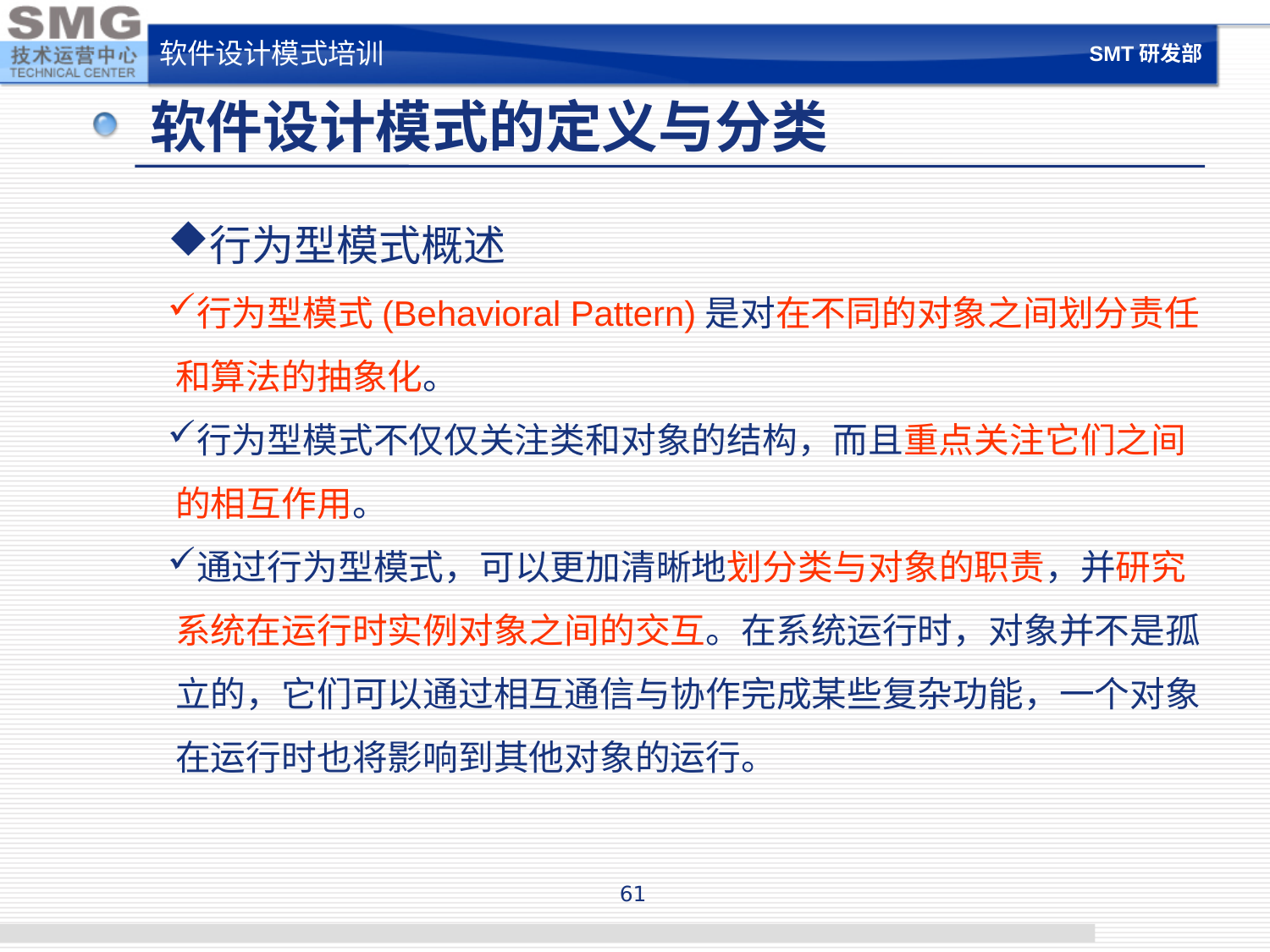

SMT研发部
软件设计模式培训
# 软件设计模式的定义与分类
行为型模式概述
行为型模式(Behavioral Pattern)是对在不同的对象之间划分责任和算法的抽象化。
行为型模式不仅仅关注类和对象的结构，而且重点关注它们之间的相互作用。
通过行为型模式，可以更加清晰地划分类与对象的职责，并研究系统在运行时实例对象之间的交互。在系统运行时，对象并不是孤立的，它们可以通过相互通信与协作完成某些复杂功能，一个对象在运行时也将影响到其他对象的运行。
61